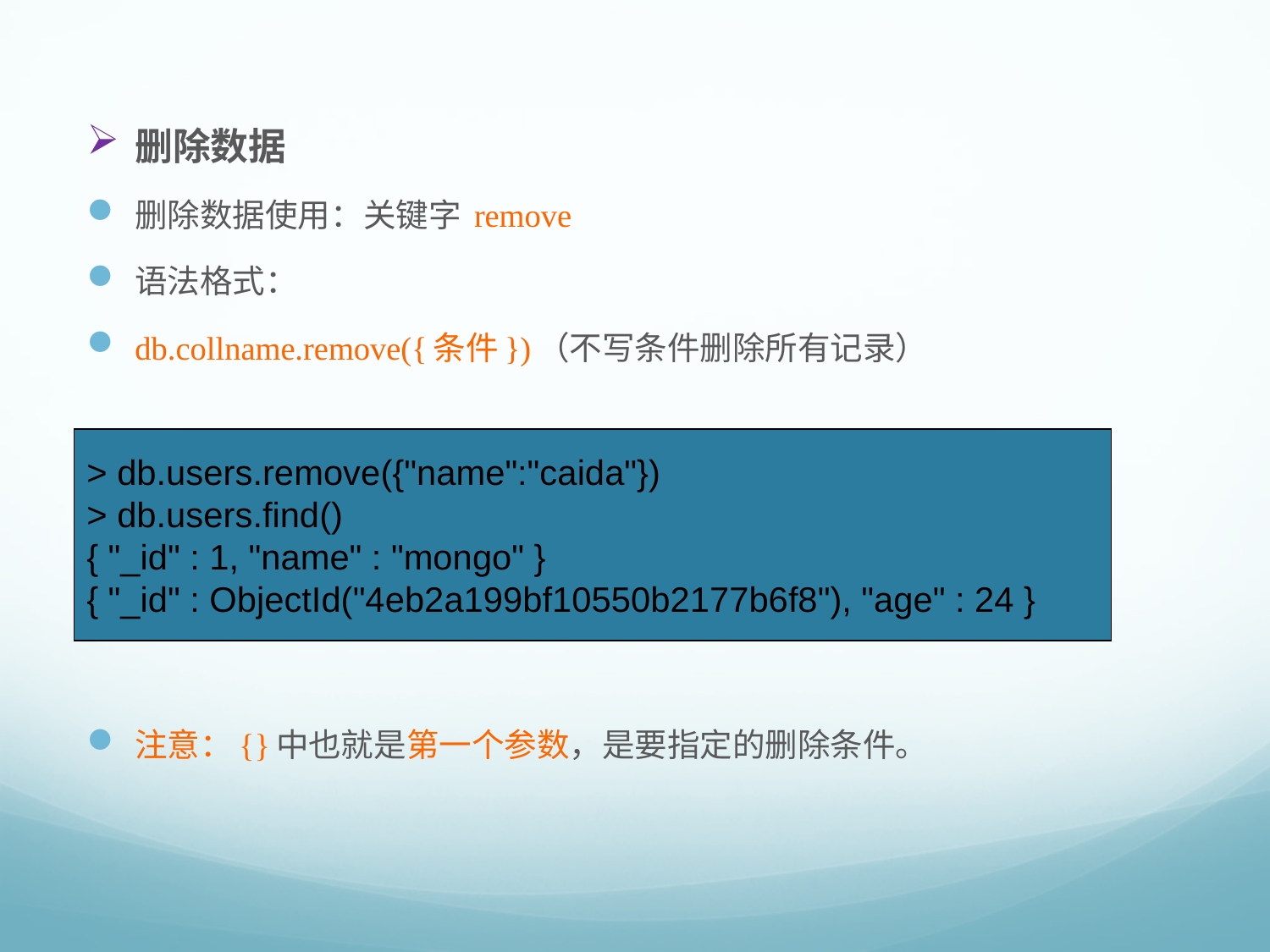

删除数据
删除数据使用：关键字 remove
语法格式：
db.collname.remove({条件})（不写条件删除所有记录）

注意：{}中也就是第一个参数，是要指定的删除条件。
> db.users.remove({"name":"caida"})
> db.users.find()
{ "_id" : 1, "name" : "mongo" }
{ "_id" : ObjectId("4eb2a199bf10550b2177b6f8"), "age" : 24 }